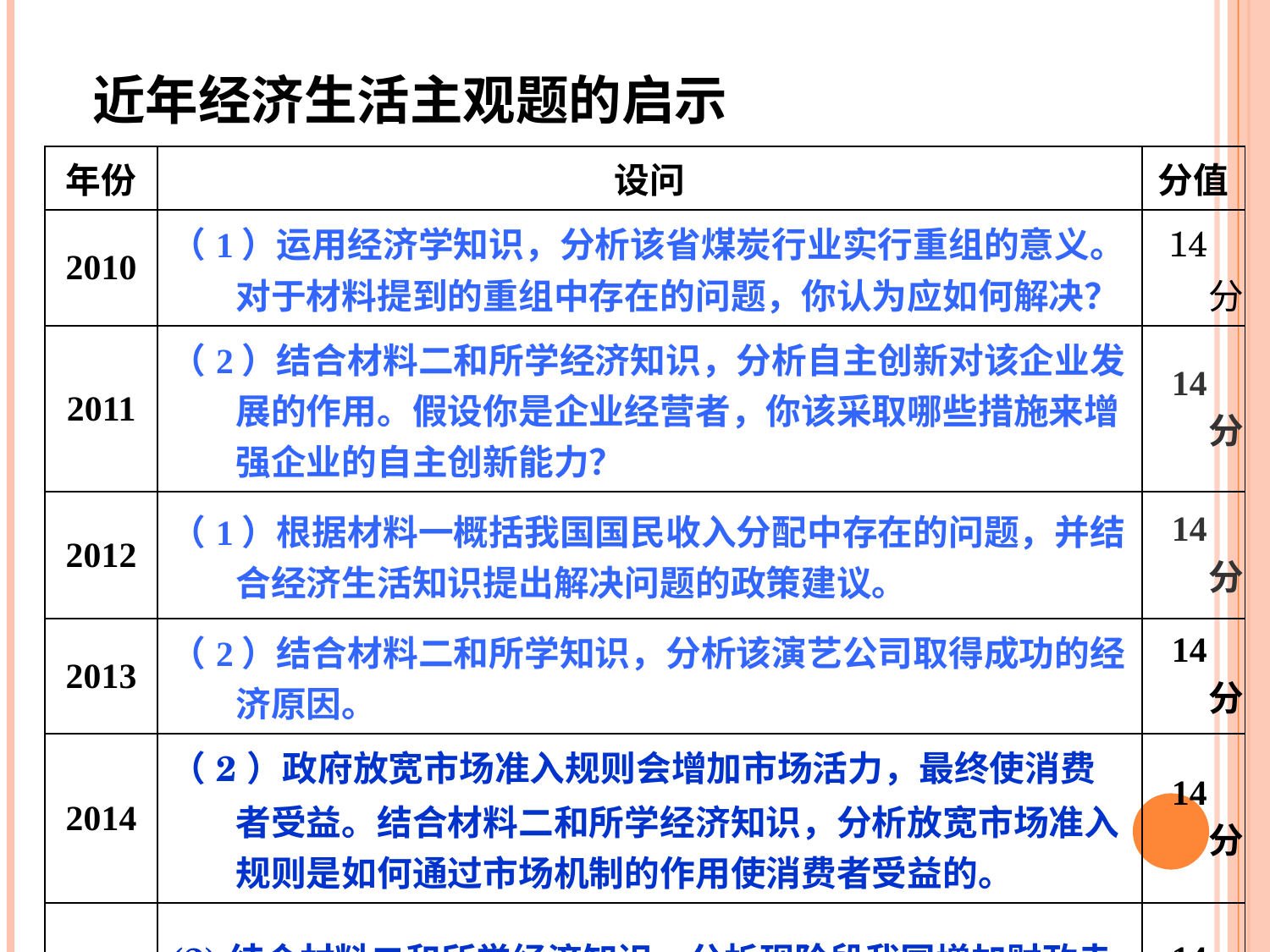

近年经济生活主观题的启示
| 年份 | 设问 | 分值 |
| --- | --- | --- |
| 2010 | （1）运用经济学知识，分析该省煤炭行业实行重组的意义。对于材料提到的重组中存在的问题，你认为应如何解决？ | 14分 |
| 2011 | （2）结合材料二和所学经济知识，分析自主创新对该企业发展的作用。假设你是企业经营者，你该采取哪些措施来增强企业的自主创新能力？ | 14分 |
| 2012 | （1）根据材料一概括我国国民收入分配中存在的问题，并结合经济生活知识提出解决问题的政策建议。 | 14分 |
| 2013 | （2）结合材料二和所学知识，分析该演艺公司取得成功的经济原因。 | 14分 |
| 2014 | （2）政府放宽市场准入规则会增加市场活力，最终使消费者受益。结合材料二和所学经济知识，分析放宽市场准入规则是如何通过市场机制的作用使消费者受益的。 | 14分 |
| 2015 | (2)结合材料二和所学经济知识，分析现阶段我国增加财政赤字的合理性，并说明应该如何用好财政赤字资金。 | 14分 |